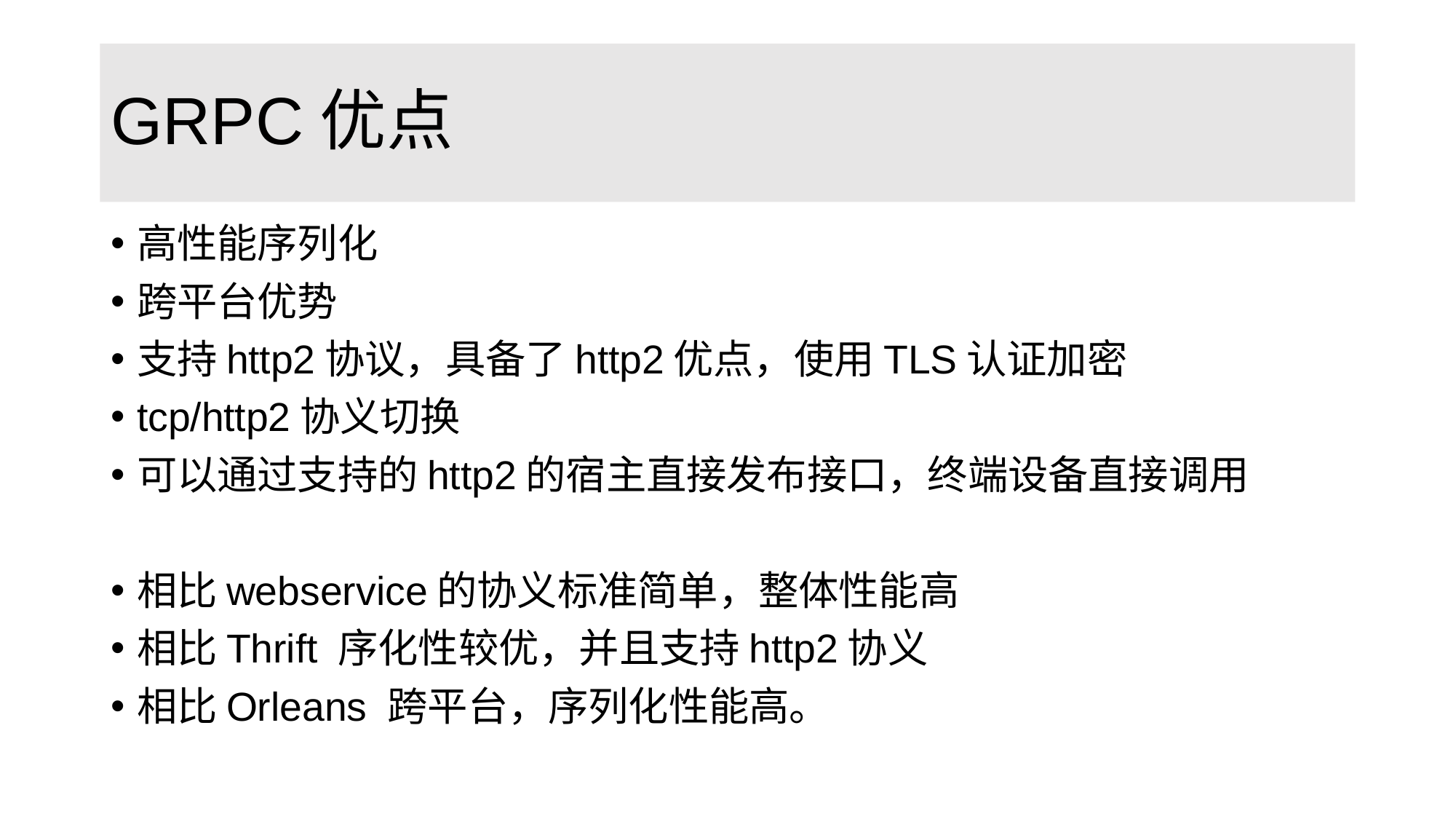

# GRPC优点
高性能序列化
跨平台优势
支持http2协议，具备了http2优点，使用TLS认证加密
tcp/http2协义切换
可以通过支持的http2的宿主直接发布接口，终端设备直接调用

相比webservice的协义标准简单，整体性能高
相比Thrift 序化性较优，并且支持http2协义
相比Orleans 跨平台，序列化性能高。